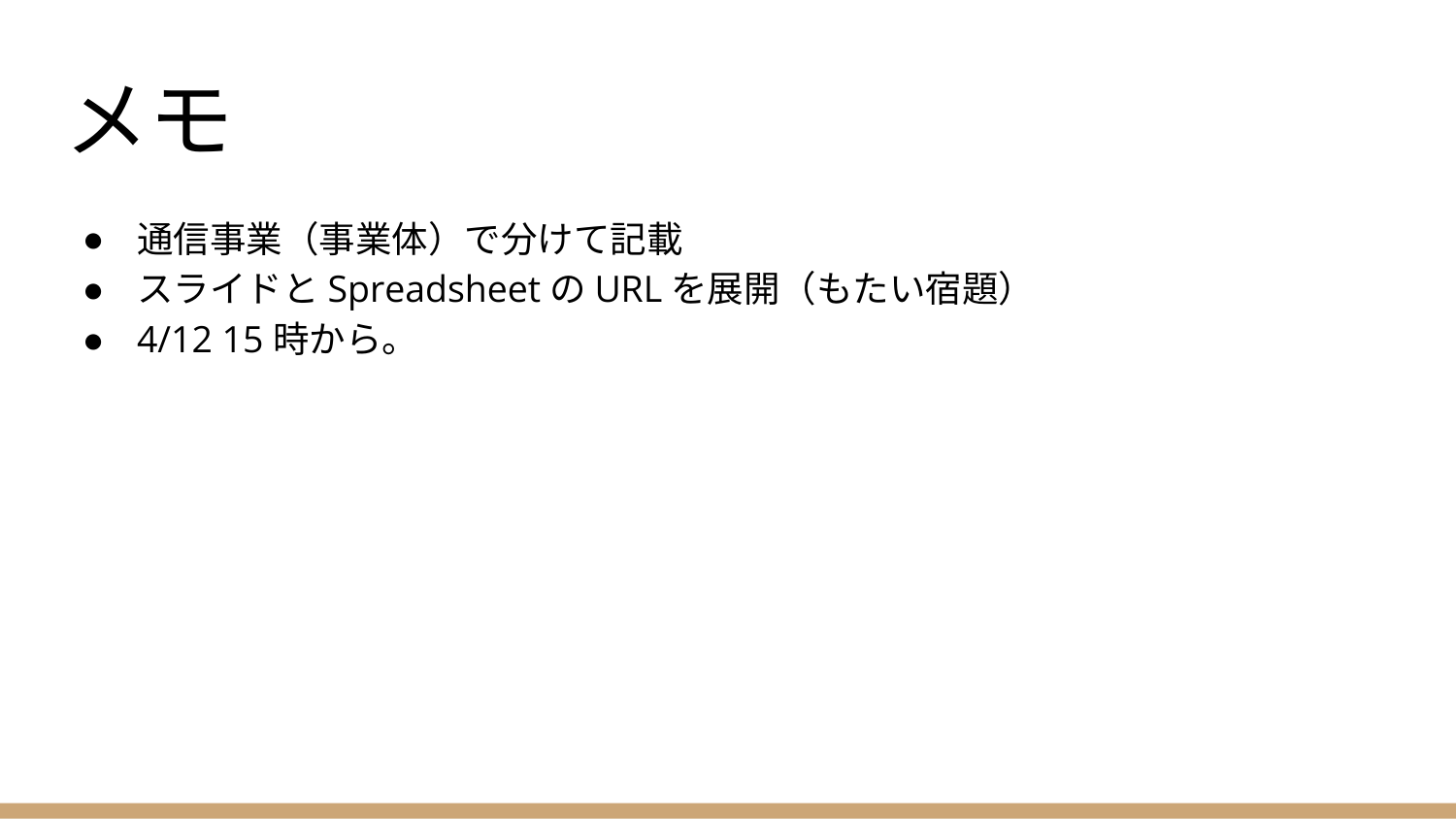

# メモ
通信事業（事業体）で分けて記載
スライドとSpreadsheetのURLを展開（もたい宿題）
4/12 15時から。